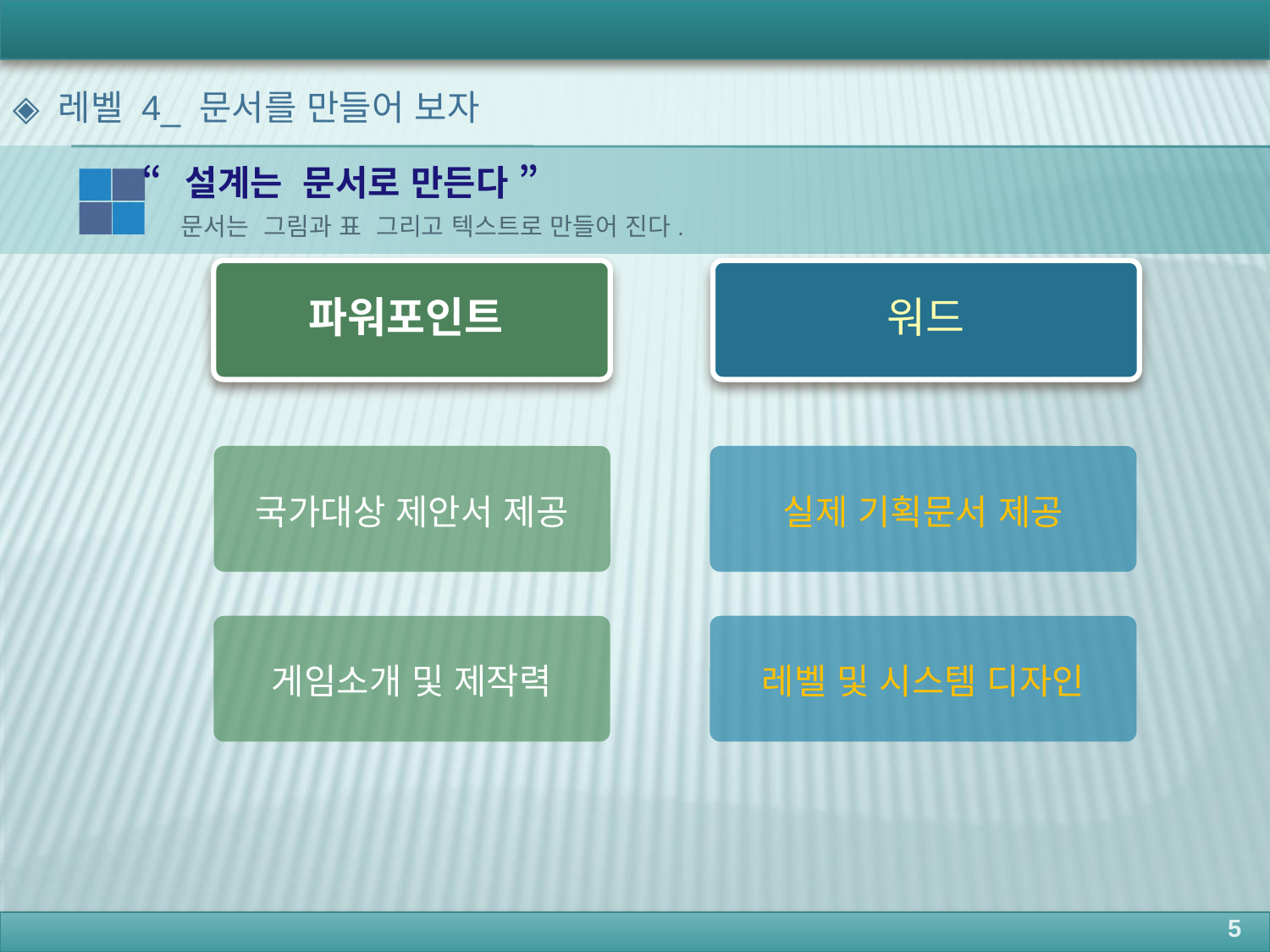

◈ 레벨 4_ 문서를 만들어 보자

“설계는  문서로 만든다 ”

문서는  그림과 표  그리고 텍스트로 만들어 진다.
파워포인트
워드
국가대상 제안서 제공
실제 기획문서 제공
게임소개 및 제작력
레벨 및 시스템 디자인
5